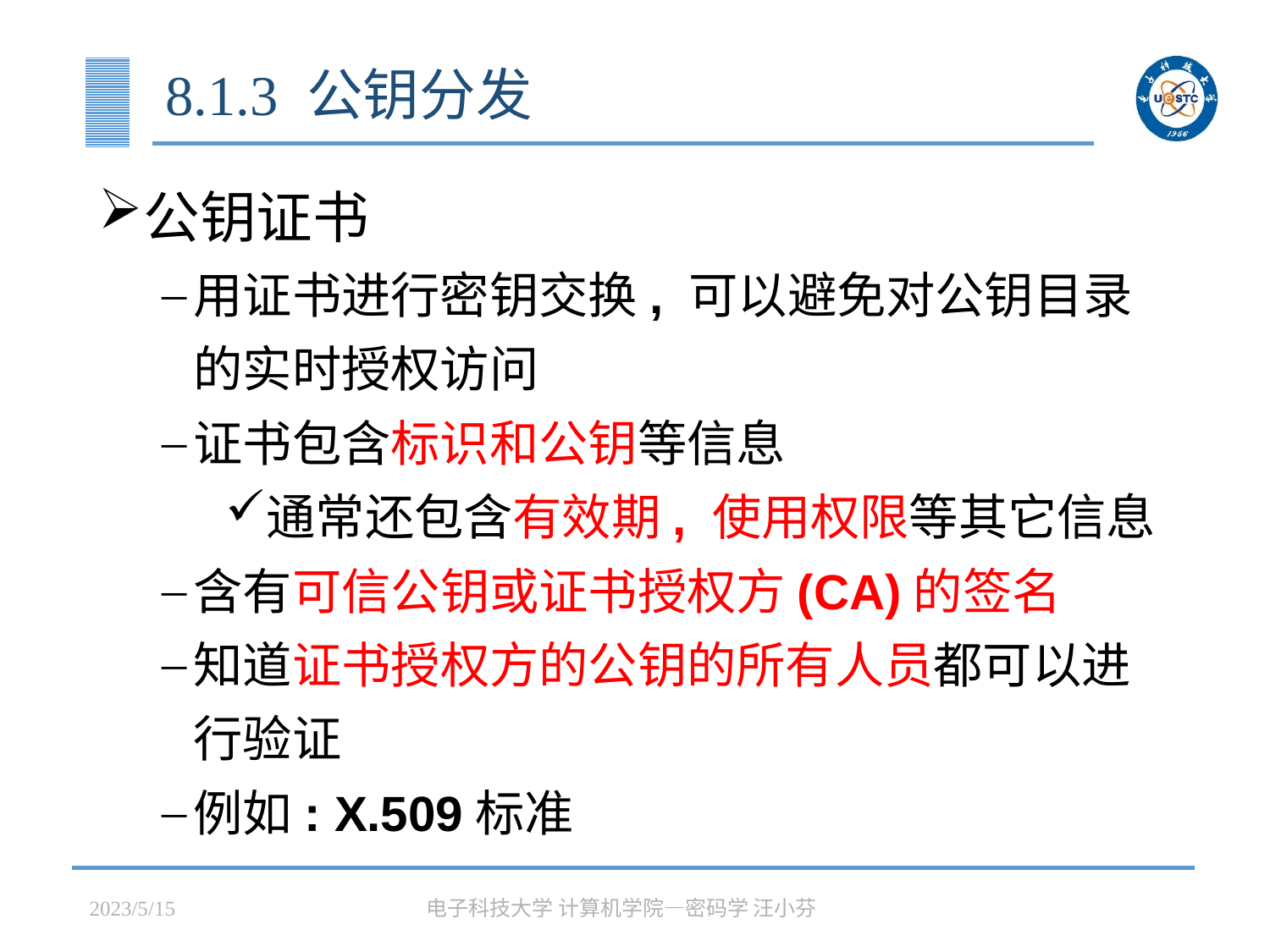

# 8.1.3 公钥分发
公钥证书
用证书进行密钥交换, 可以避免对公钥目录的实时授权访问
证书包含标识和公钥等信息
通常还包含有效期, 使用权限等其它信息
含有可信公钥或证书授权方(CA)的签名
知道证书授权方的公钥的所有人员都可以进行验证
例如: X.509标准

2023/5/15
电子科技大学 计算机学院—密码学 汪小芬